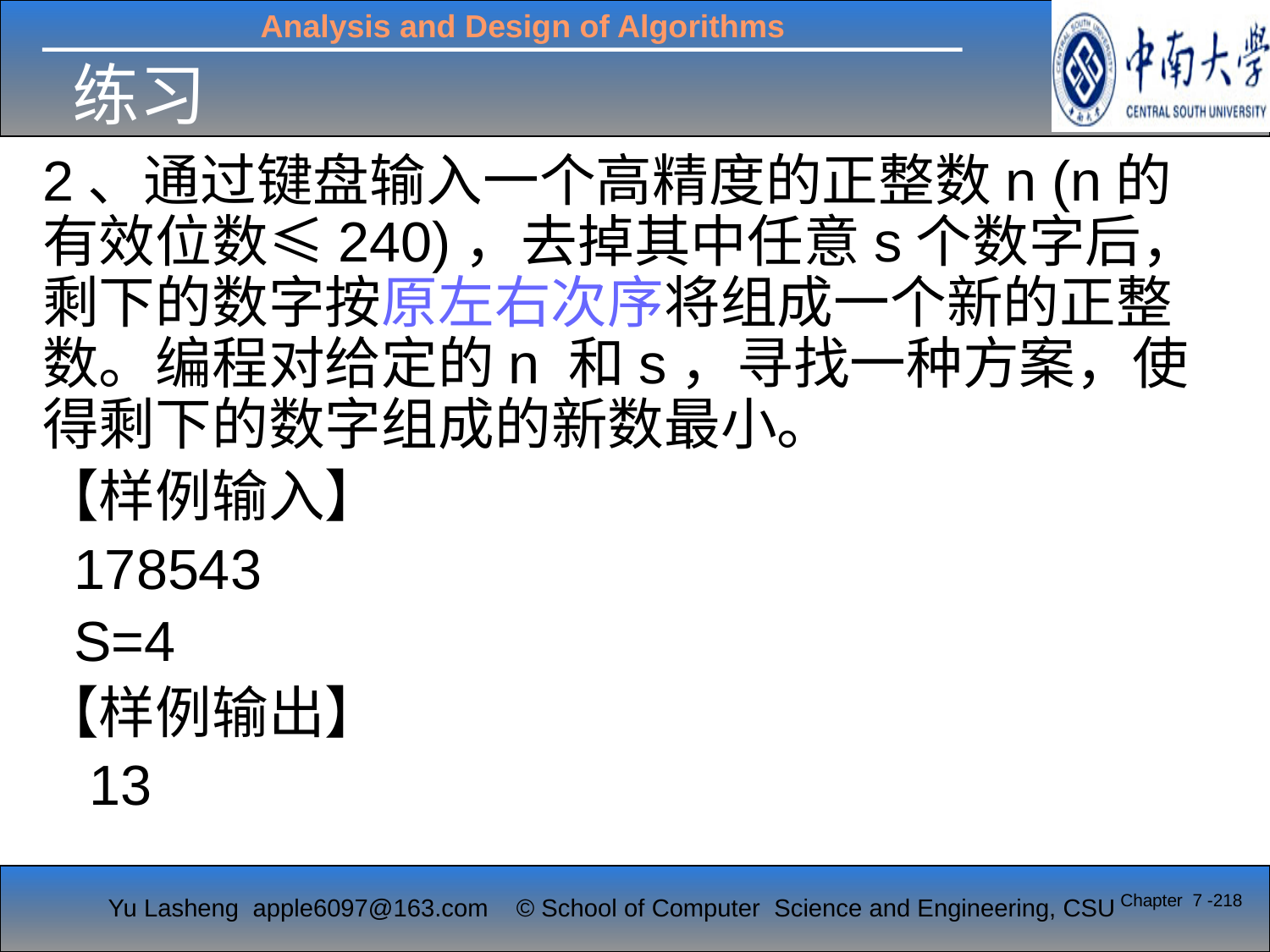

# 练习
2、通过键盘输入一个高精度的正整数n (n的有效位数≤240)，去掉其中任意s个数字后，剩下的数字按原左右次序将组成一个新的正整数。编程对给定的n 和s，寻找一种方案，使得剩下的数字组成的新数最小。
【样例输入】
  178543
  S=4
【样例输出】
   13
Chapter  7 -218